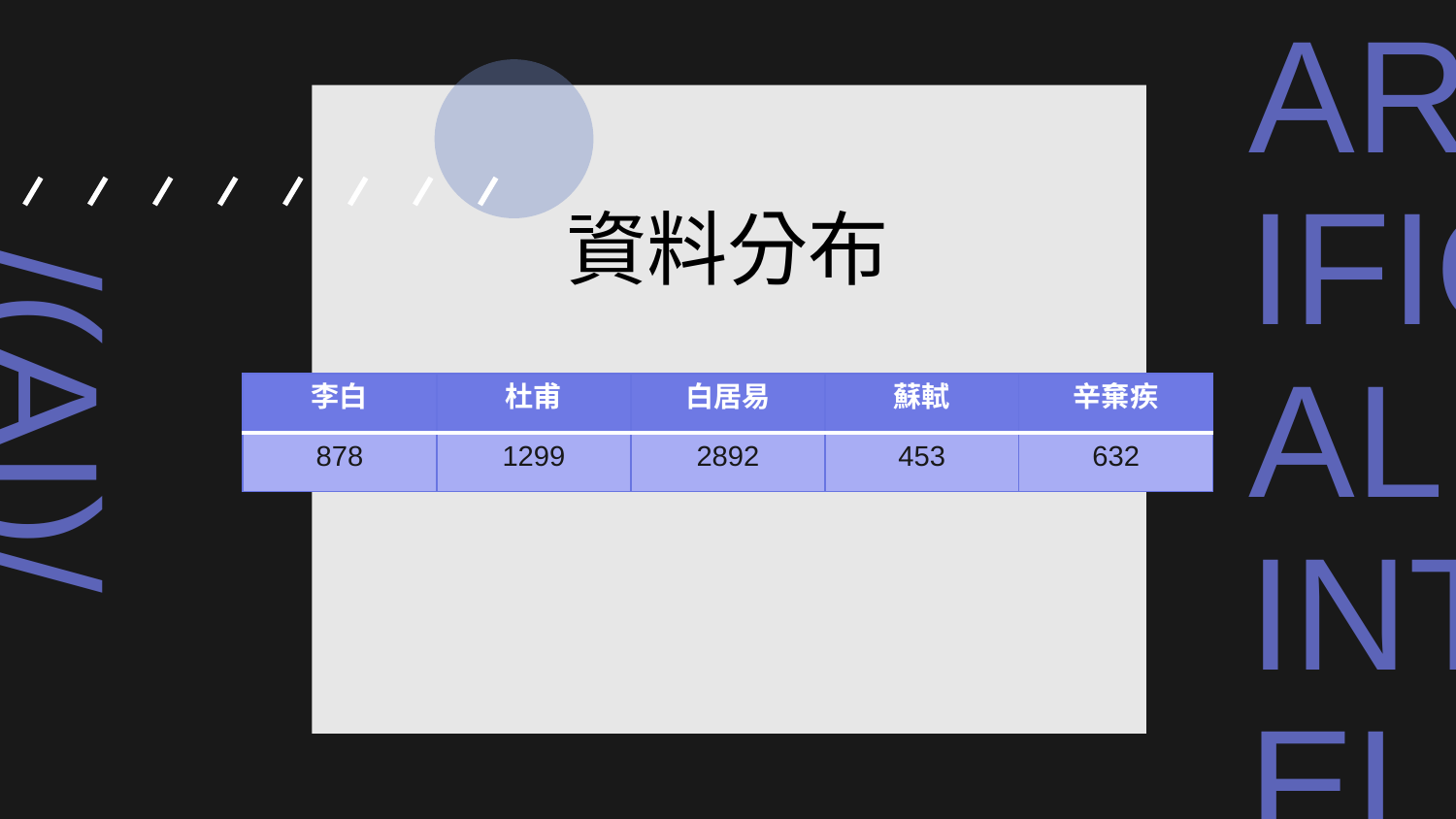

資料分布
| 李白 | 杜甫 | 白居易 | 蘇軾 | 辛棄疾 |
| --- | --- | --- | --- | --- |
| 878 | 1299 | 2892 | 453 | 632 |